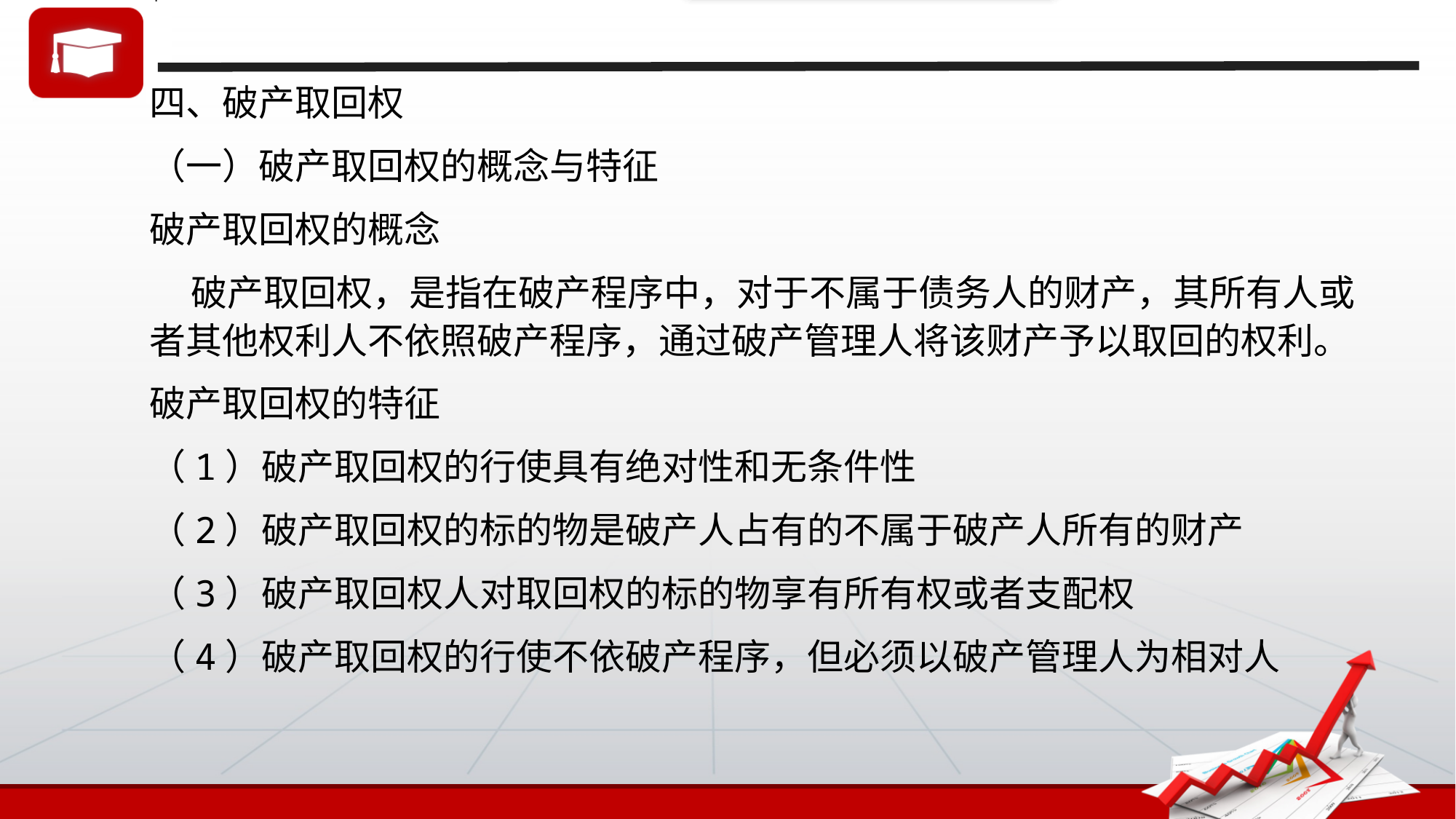

四、破产取回权
（一）破产取回权的概念与特征
破产取回权的概念
    破产取回权，是指在破产程序中，对于不属于债务人的财产，其所有人或者其他权利人不依照破产程序，通过破产管理人将该财产予以取回的权利。
破产取回权的特征
（1）破产取回权的行使具有绝对性和无条件性
（2）破产取回权的标的物是破产人占有的不属于破产人所有的财产
（3）破产取回权人对取回权的标的物享有所有权或者支配权
（4）破产取回权的行使不依破产程序，但必须以破产管理人为相对人